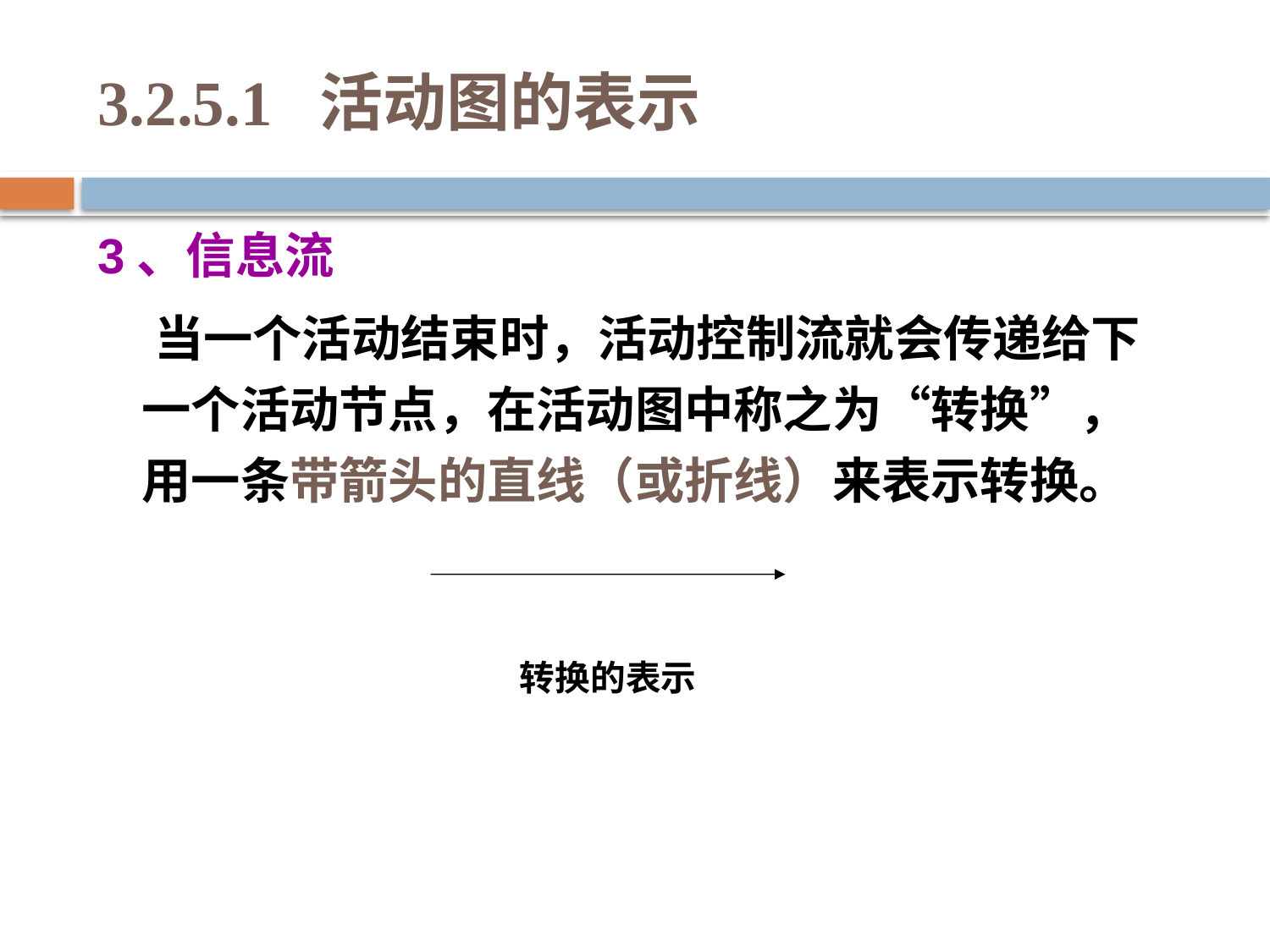

# 3.2.5.1  活动图的表示
75
3、信息流
    当一个活动结束时，活动控制流就会传递给下一个活动节点，在活动图中称之为“转换”，用一条带箭头的直线（或折线）来表示转换。

  转换的表示